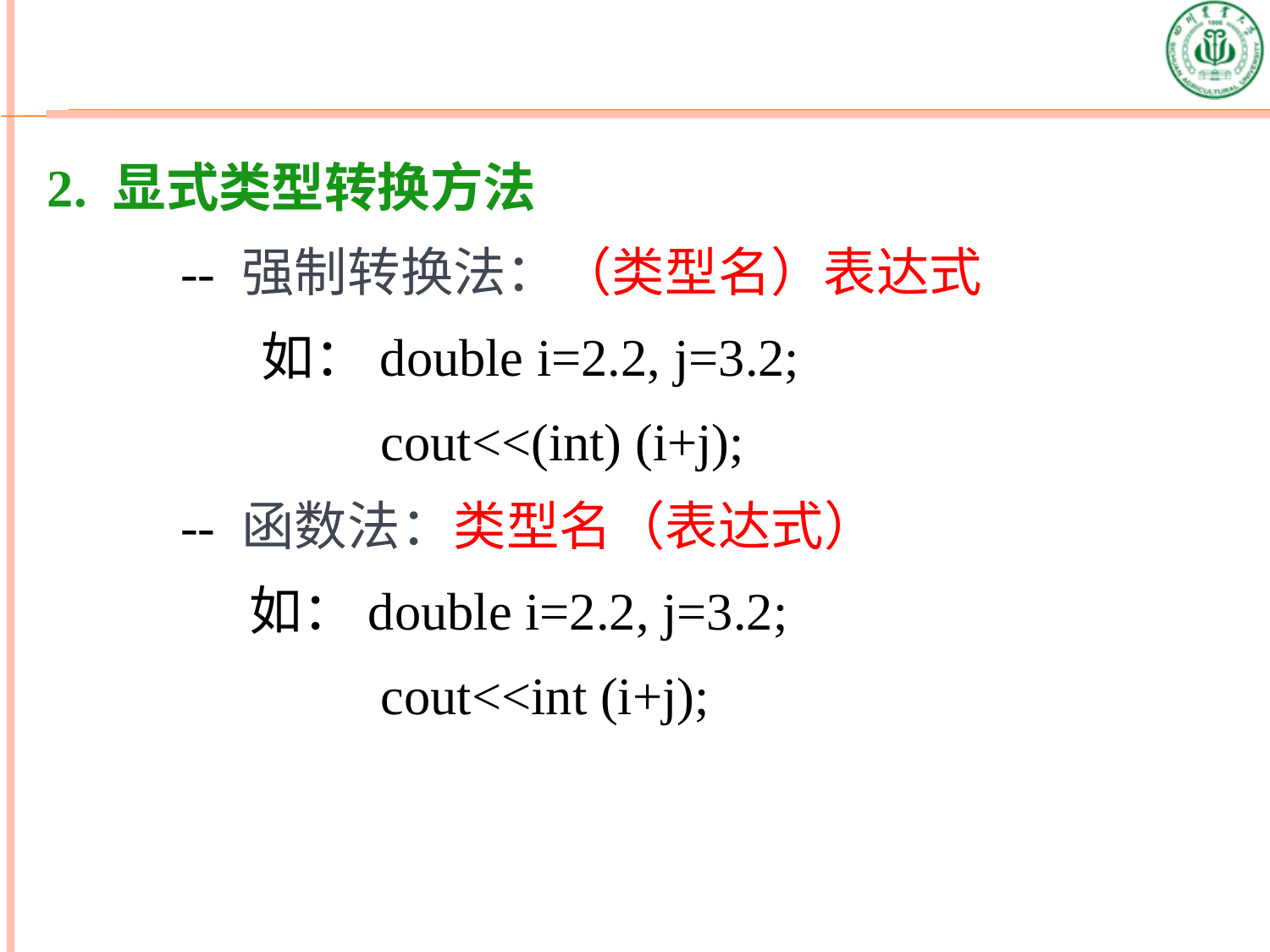

2. 显式类型转换方法
          -- 强制转换法：（类型名）表达式
                 如：double i=2.2, j=3.2;
                         cout<<(int) (i+j);
          -- 函数法：类型名（表达式）
                如：double i=2.2, j=3.2;
                         cout<<int (i+j);